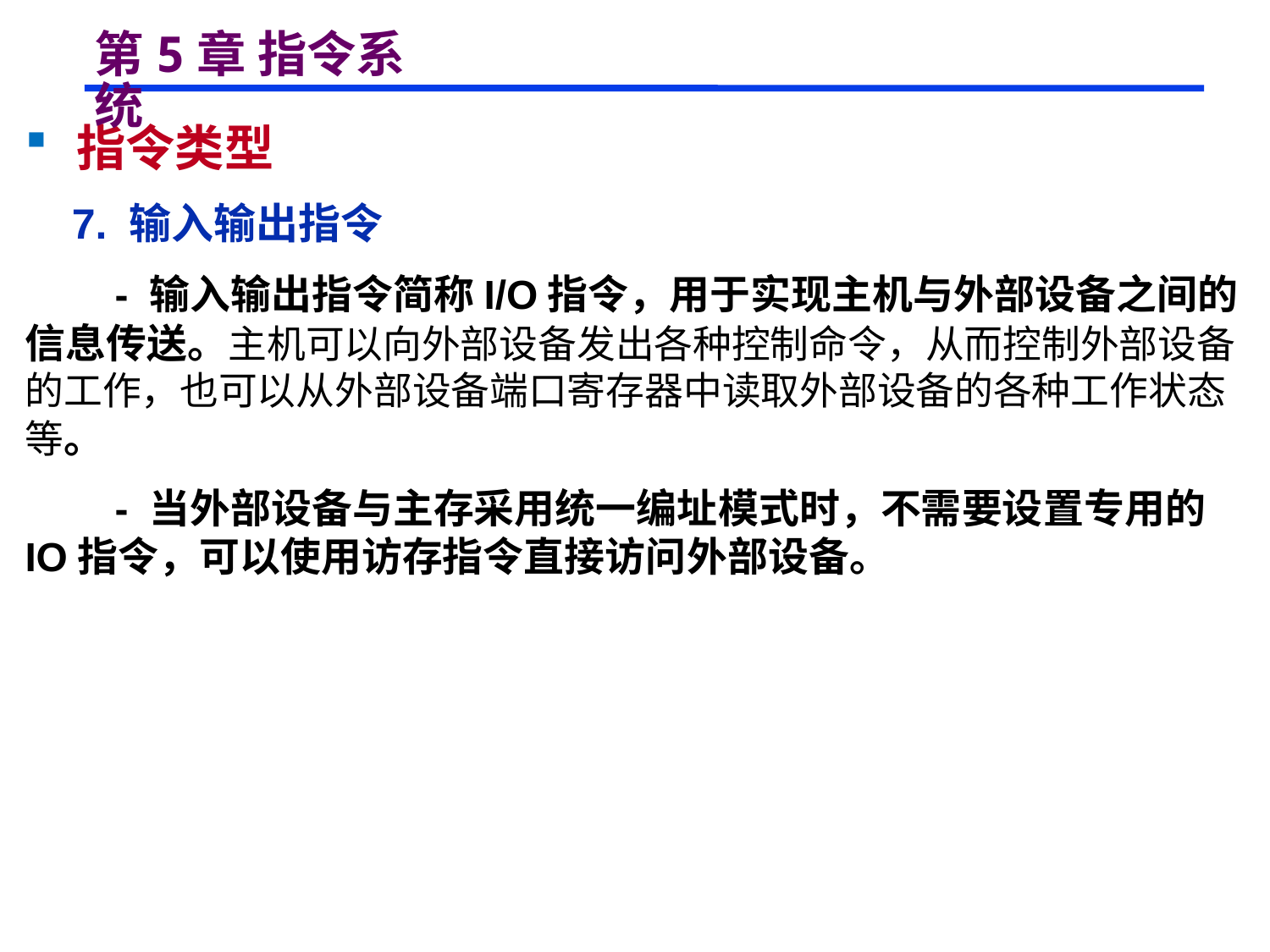

# 第5章 指令系统
 指令类型
    7. 输入输出指令
        - 输入输出指令简称I/O指令，用于实现主机与外部设备之间的信息传送。主机可以向外部设备发出各种控制命令，从而控制外部设备的工作，也可以从外部设备端口寄存器中读取外部设备的各种工作状态等。
        - 当外部设备与主存采用统一编址模式时，不需要设置专用的IO指令，可以使用访存指令直接访问外部设备。